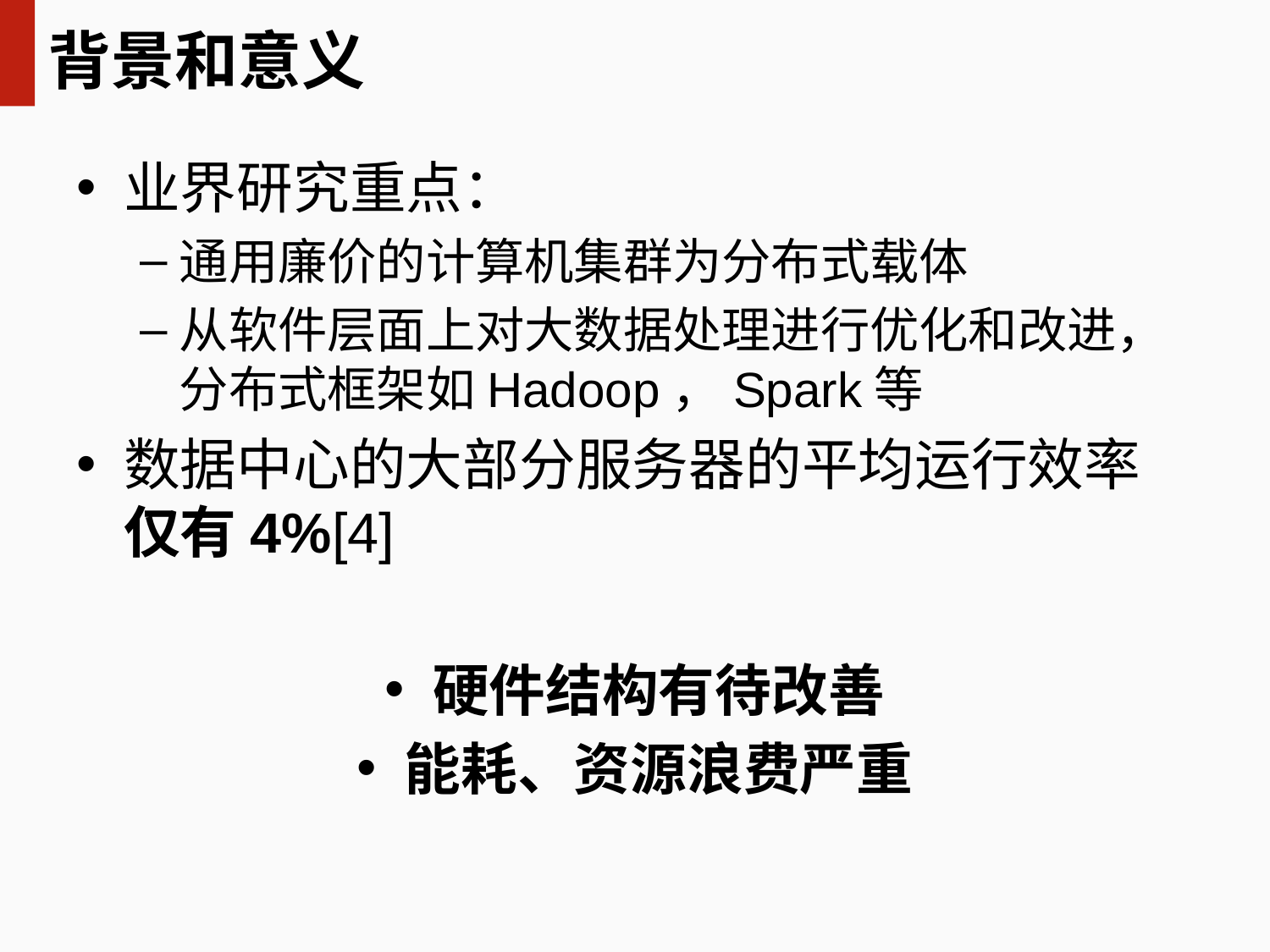

# 背景和意义
业界研究重点：
通用廉价的计算机集群为分布式载体
从软件层面上对大数据处理进行优化和改进，分布式框架如Hadoop，Spark等
数据中心的大部分服务器的平均运行效率仅有4%[4]

硬件结构有待改善
能耗、资源浪费严重